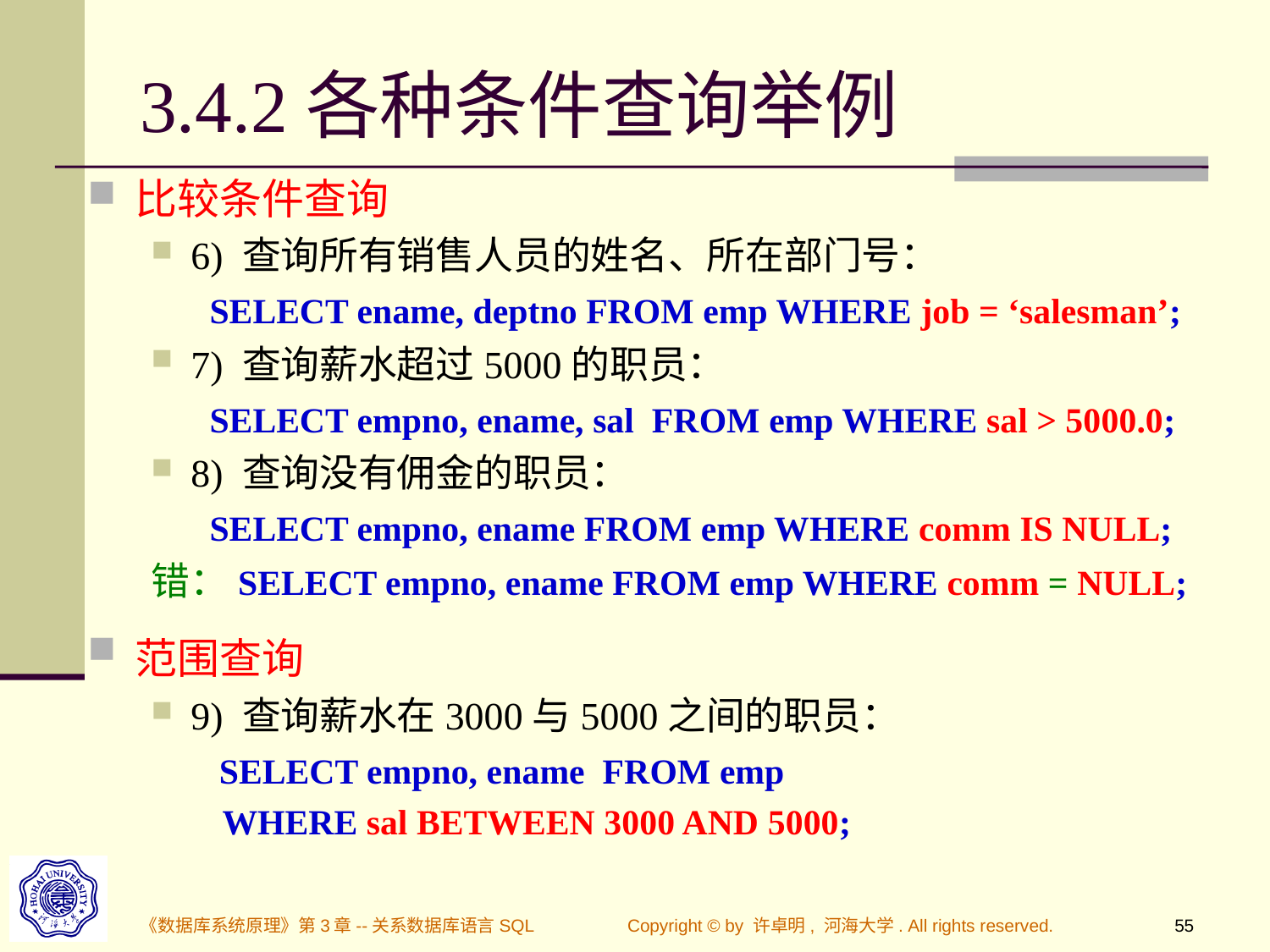

# 3.4.2各种条件查询举例
比较条件查询
6) 查询所有销售人员的姓名、所在部门号：
      SELECT ename, deptno FROM emp WHERE job = ‘salesman’;
7) 查询薪水超过5000的职员：
      SELECT empno, ename, sal  FROM emp WHERE sal > 5000.0;
8) 查询没有佣金的职员：
      SELECT empno, ename FROM emp WHERE comm IS NULL;
错：SELECT empno, ename FROM emp WHERE comm = NULL;
范围查询
9) 查询薪水在3000与5000之间的职员：
       SELECT empno, ename  FROM emp
        WHERE sal BETWEEN 3000 AND 5000;
《数据库系统原理》第3章--关系数据库语言SQL
Copyright © by 许卓明, 河海大学. All rights reserved.
55